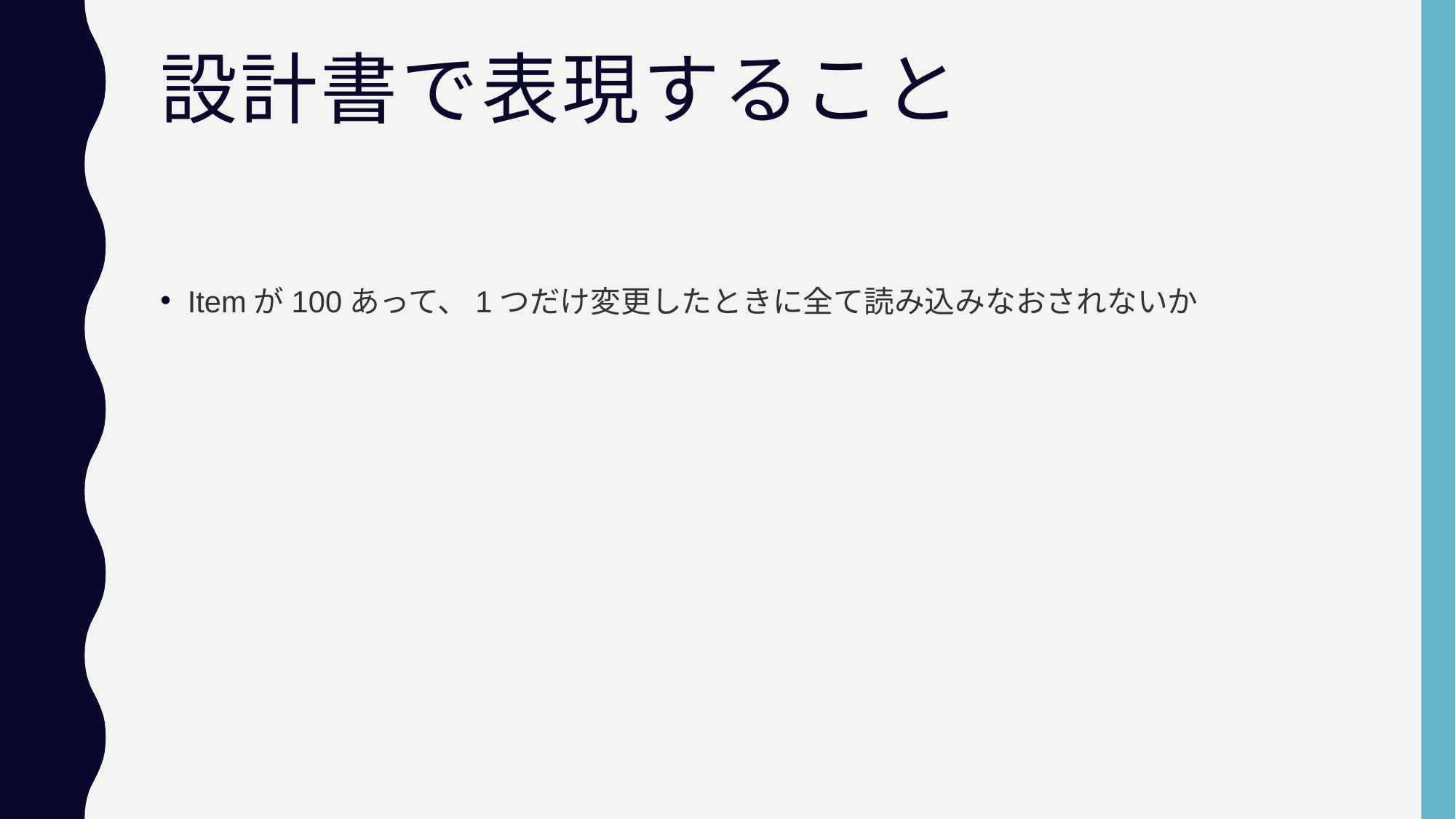

# 設計書で表現すること
Itemが100あって、1つだけ変更したときに全て読み込みなおされないか